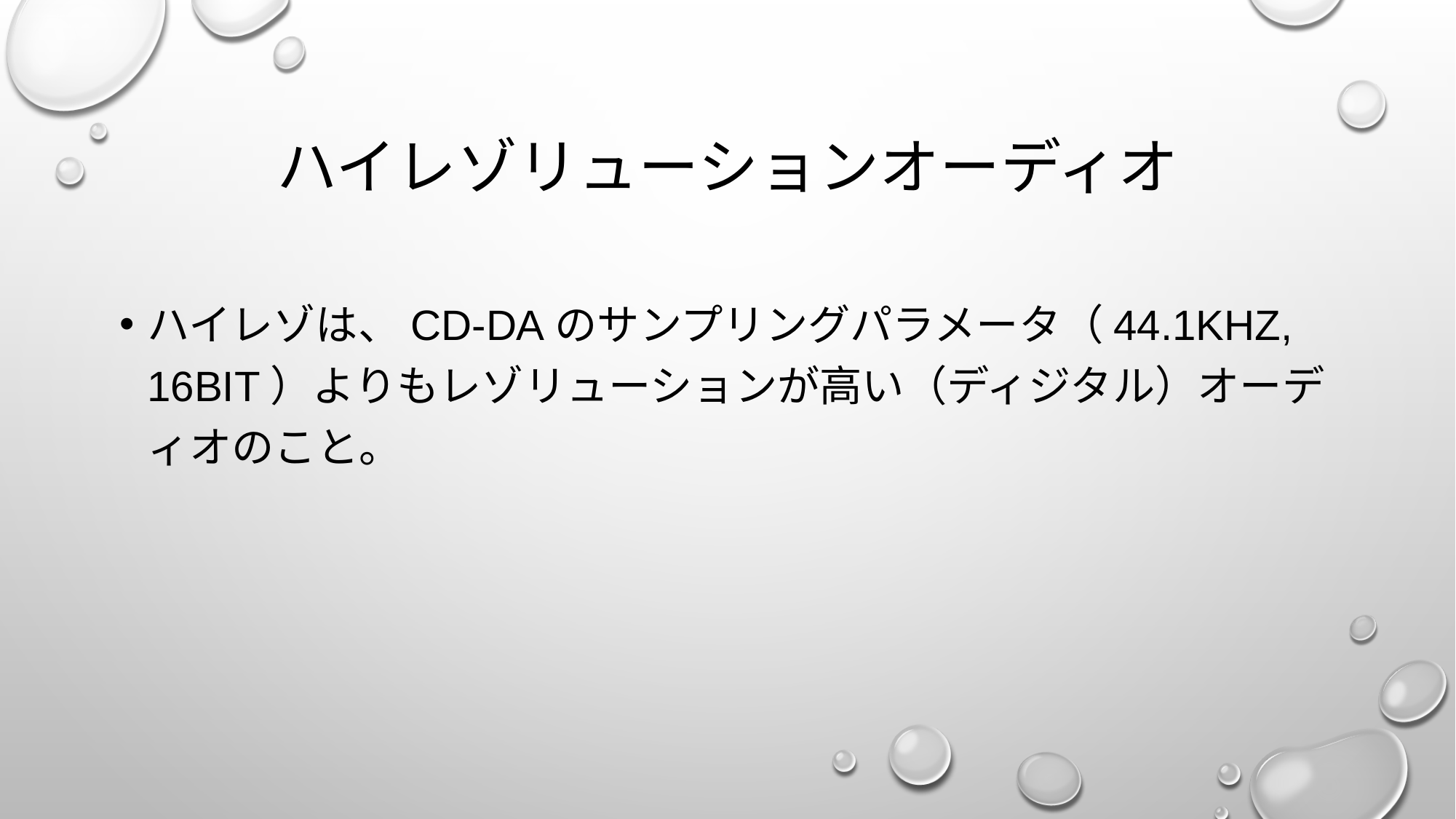

# ハイレゾリューションオーディオ
ハイレゾは、CD-DAのサンプリングパラメータ（44.1kHz, 16bit）よりもレゾリューションが高い（ディジタル）オーディオのこと。